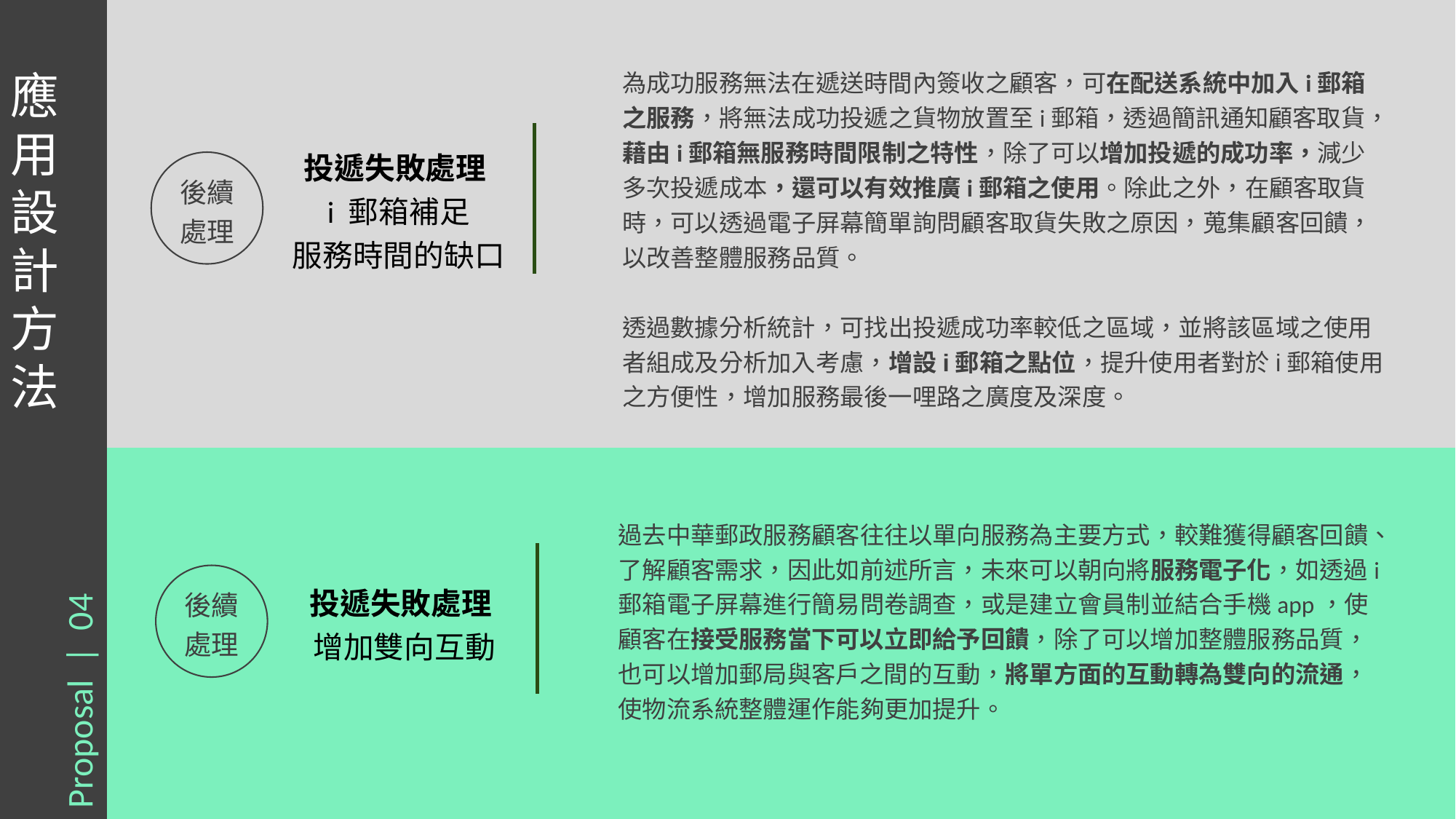

應用設計方法
Proposal  |  04

為成功服務無法在遞送時間內簽收之顧客，可在配送系統中加入i郵箱之服務，將無法成功投遞之貨物放置至i郵箱，透過簡訊通知顧客取貨，藉由i郵箱無服務時間限制之特性，除了可以增加投遞的成功率，減少多次投遞成本，還可以有效推廣i郵箱之使用。除此之外，在顧客取貨時，可以透過電子屏幕簡單詢問顧客取貨失敗之原因，蒐集顧客回饋，以改善整體服務品質。

透過數據分析統計，可找出投遞成功率較低之區域，並將該區域之使用者組成及分析加入考慮，增設i郵箱之點位，提升使用者對於i郵箱使用之方便性，增加服務最後一哩路之廣度及深度。

投遞失敗處理
i 郵箱補足
服務時間的缺口
後續處理

過去中華郵政服務顧客往往以單向服務為主要方式，較難獲得顧客回饋、了解顧客需求，因此如前述所言，未來可以朝向將服務電子化，如透過i郵箱電子屏幕進行簡易問卷調查，或是建立會員制並結合手機app，使顧客在接受服務當下可以立即給予回饋，除了可以增加整體服務品質，也可以增加郵局與客戶之間的互動，將單方面的互動轉為雙向的流通，使物流系統整體運作能夠更加提升。
後續處理
投遞失敗處理
增加雙向互動
14